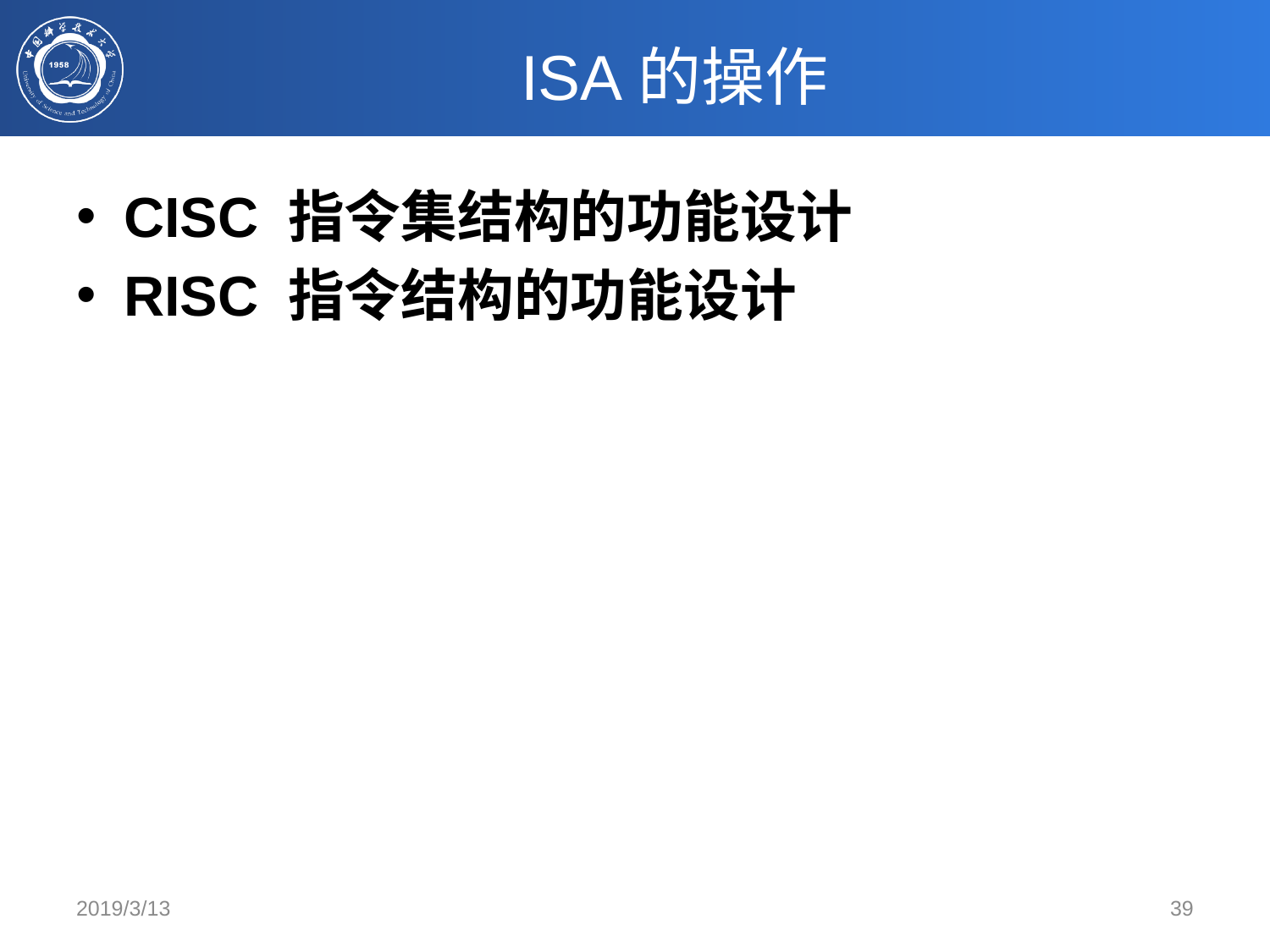

# ISA的操作
CISC 指令集结构的功能设计
RISC 指令结构的功能设计
2019/3/13
39